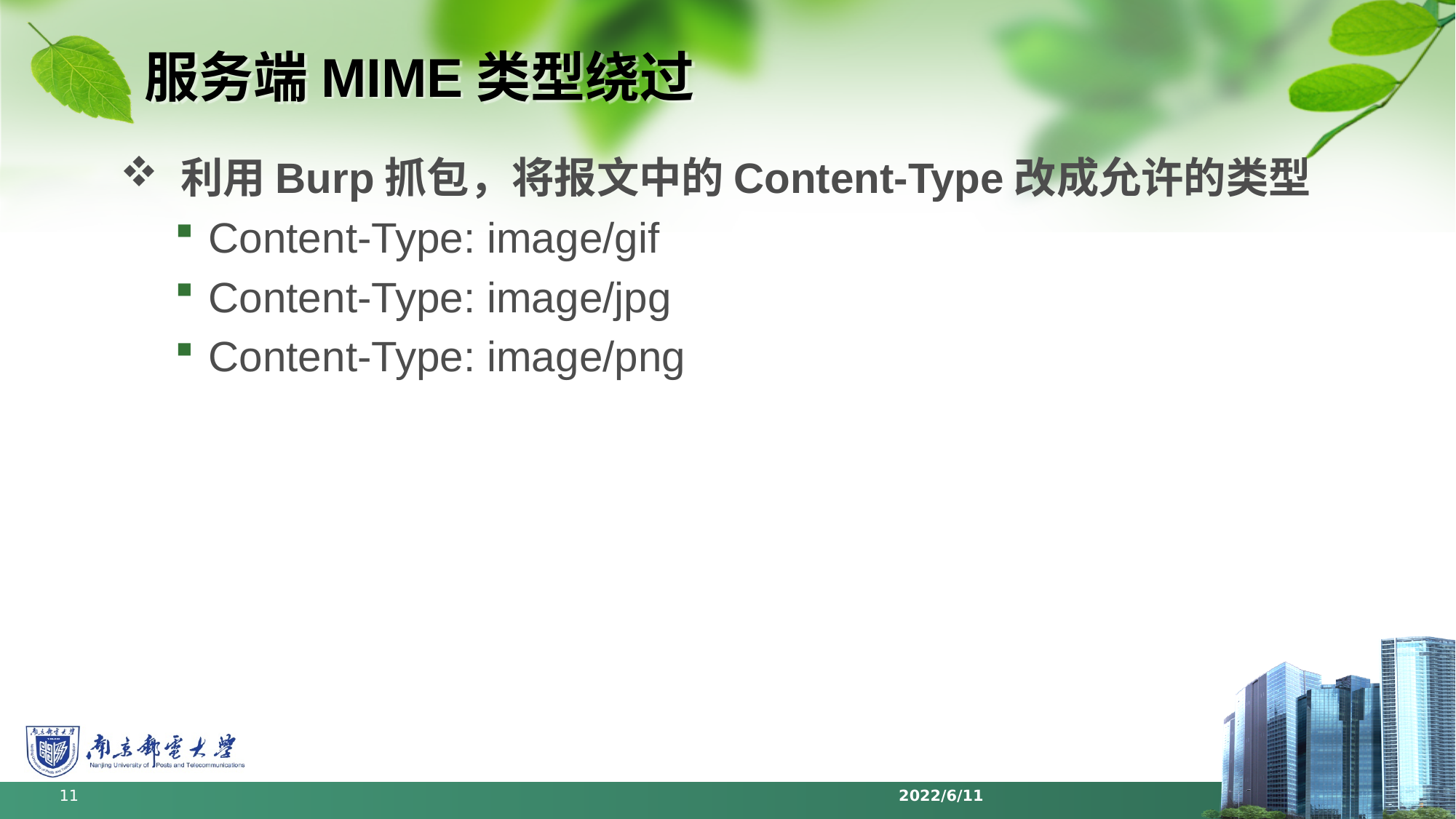

# 服务端MIME类型绕过
 利用Burp抓包，将报文中的Content-Type改成允许的类型
Content-Type: image/gif
Content-Type: image/jpg
Content-Type: image/png
11
2022/6/11